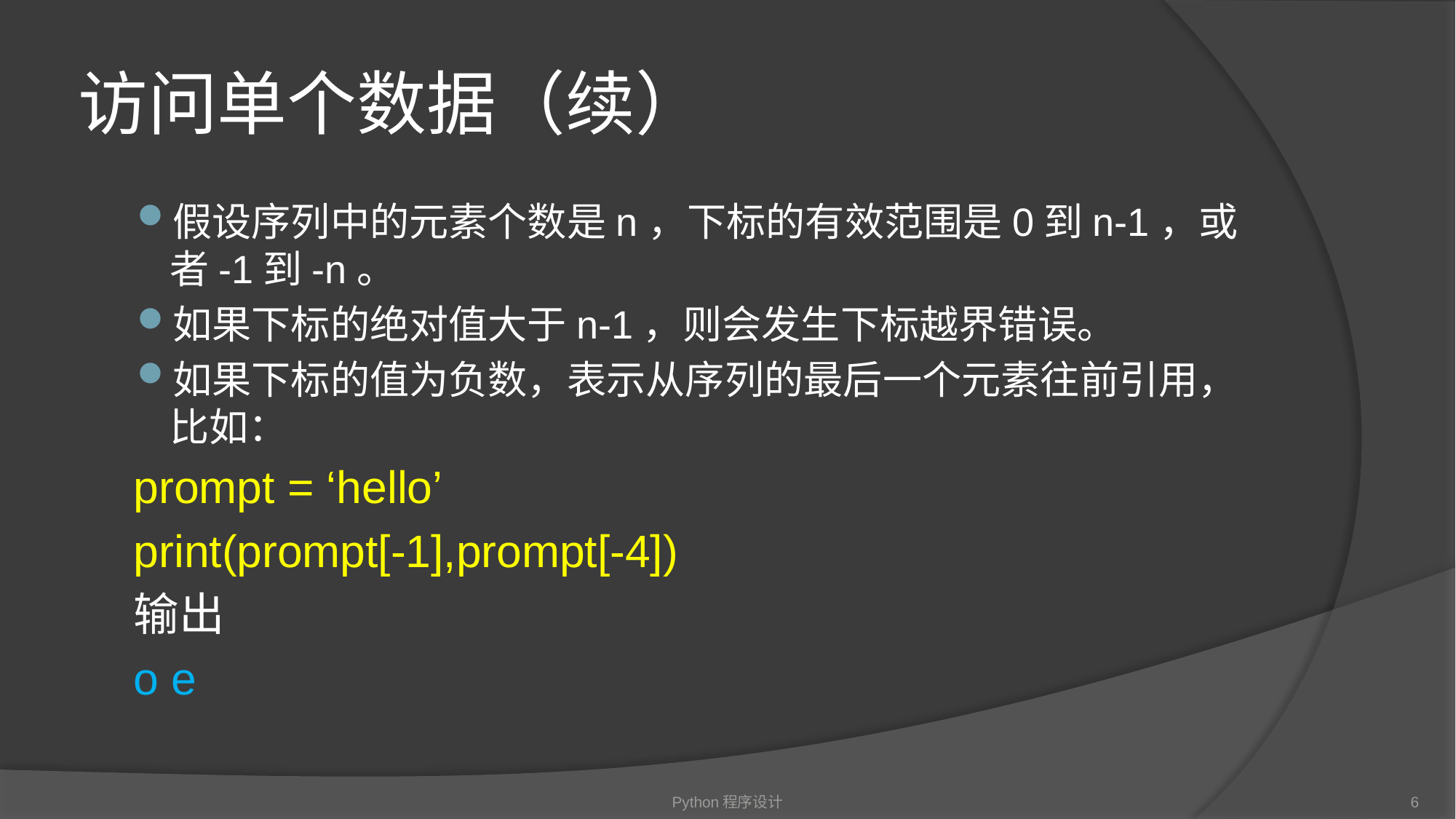

# 访问单个数据（续）
假设序列中的元素个数是n，下标的有效范围是0到n-1，或者-1到-n。
如果下标的绝对值大于n-1，则会发生下标越界错误。
如果下标的值为负数，表示从序列的最后一个元素往前引用，比如：
	prompt = ‘hello’
	print(prompt[-1],prompt[-4])
	输出
	o e
Python程序设计
6